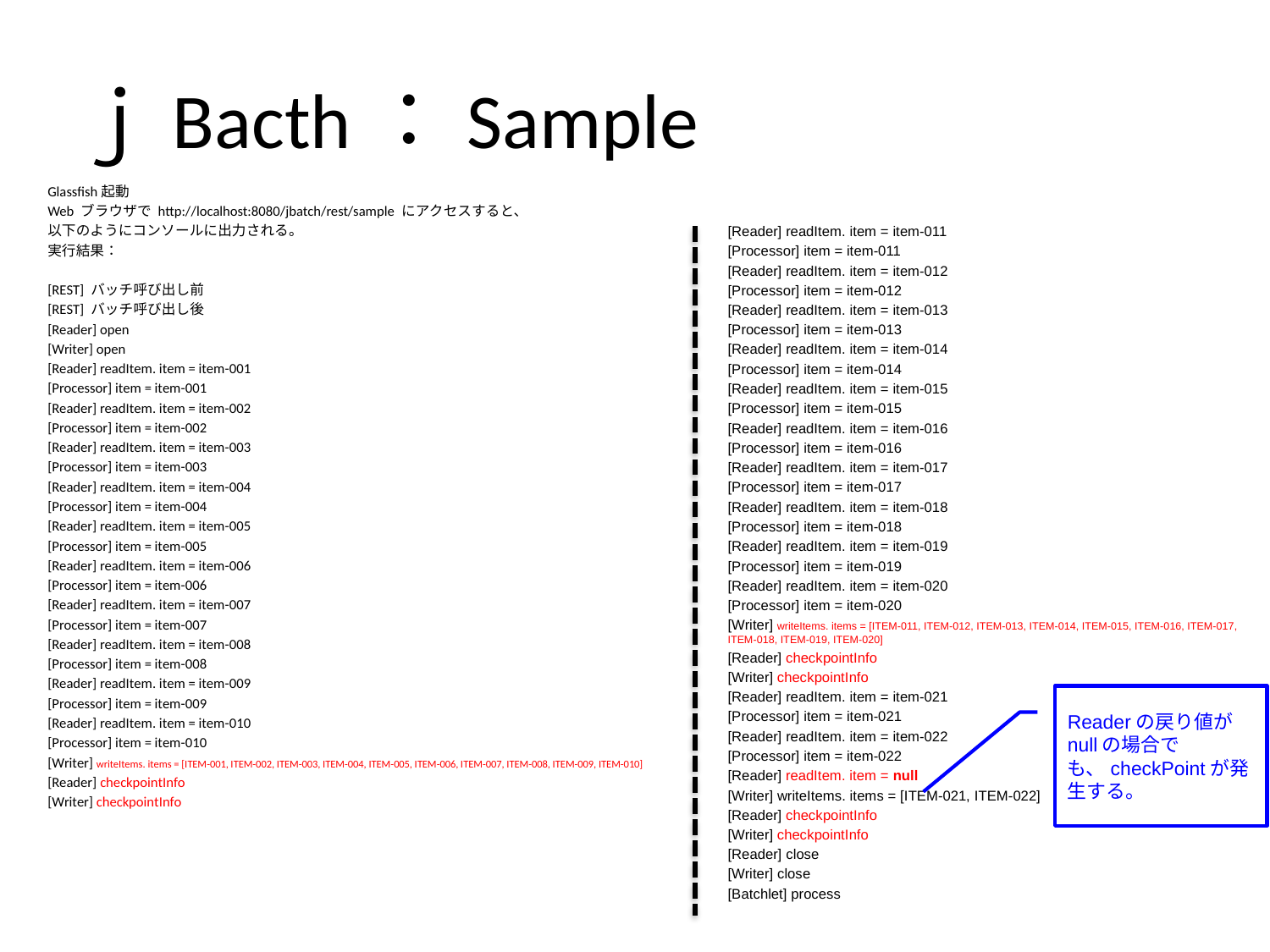

# ｊBacth：Sample
Glassfish起動
Web ブラウザで http://localhost:8080/jbatch/rest/sample にアクセスすると、
以下のようにコンソールに出力される。
実行結果：

[REST] バッチ呼び出し前
[REST] バッチ呼び出し後
[Reader] open
[Writer] open
[Reader] readItem. item = item-001
[Processor] item = item-001
[Reader] readItem. item = item-002
[Processor] item = item-002
[Reader] readItem. item = item-003
[Processor] item = item-003
[Reader] readItem. item = item-004
[Processor] item = item-004
[Reader] readItem. item = item-005
[Processor] item = item-005
[Reader] readItem. item = item-006
[Processor] item = item-006
[Reader] readItem. item = item-007
[Processor] item = item-007
[Reader] readItem. item = item-008
[Processor] item = item-008
[Reader] readItem. item = item-009
[Processor] item = item-009
[Reader] readItem. item = item-010
[Processor] item = item-010
[Writer] writeItems. items = [ITEM-001, ITEM-002, ITEM-003, ITEM-004, ITEM-005, ITEM-006, ITEM-007, ITEM-008, ITEM-009, ITEM-010]
[Reader] checkpointInfo
[Writer] checkpointInfo

[Reader] readItem. item = item-011
[Processor] item = item-011
[Reader] readItem. item = item-012
[Processor] item = item-012
[Reader] readItem. item = item-013
[Processor] item = item-013
[Reader] readItem. item = item-014
[Processor] item = item-014
[Reader] readItem. item = item-015
[Processor] item = item-015
[Reader] readItem. item = item-016
[Processor] item = item-016
[Reader] readItem. item = item-017
[Processor] item = item-017
[Reader] readItem. item = item-018
[Processor] item = item-018
[Reader] readItem. item = item-019
[Processor] item = item-019
[Reader] readItem. item = item-020
[Processor] item = item-020
[Writer] writeItems. items = [ITEM-011, ITEM-012, ITEM-013, ITEM-014, ITEM-015, ITEM-016, ITEM-017, ITEM-018, ITEM-019, ITEM-020]
[Reader] checkpointInfo
[Writer] checkpointInfo
[Reader] readItem. item = item-021
[Processor] item = item-021
[Reader] readItem. item = item-022
[Processor] item = item-022
[Reader] readItem. item = null
[Writer] writeItems. items = [ITEM-021, ITEM-022]
[Reader] checkpointInfo
[Writer] checkpointInfo
[Reader] close
[Writer] close
[Batchlet] process
Readerの戻り値がnullの場合でも、checkPointが発生する。